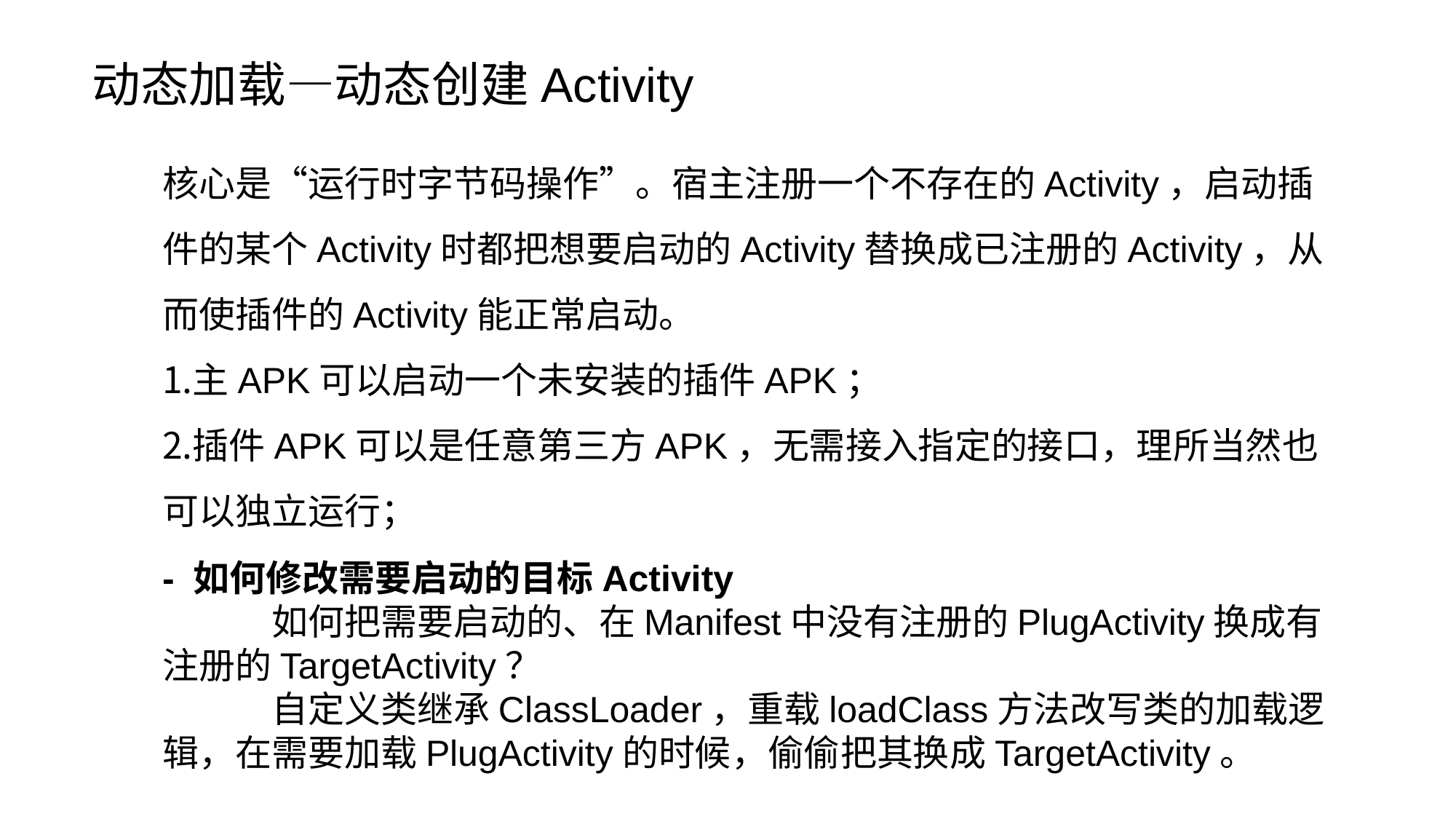

动态加载—动态创建Activity
核心是“运行时字节码操作”。宿主注册一个不存在的Activity，启动插件的某个Activity时都把想要启动的Activity替换成已注册的Activity，从而使插件的Activity能正常启动。
主APK可以启动一个未安装的插件APK；
插件APK可以是任意第三方APK，无需接入指定的接口，理所当然也可以独立运行；
- 如何修改需要启动的目标Activity
	如何把需要启动的、在Manifest中没有注册的PlugActivity换成有注册的TargetActivity？
	自定义类继承ClassLoader，重载loadClass方法改写类的加载逻辑，在需要加载PlugActivity的时候，偷偷把其换成TargetActivity。